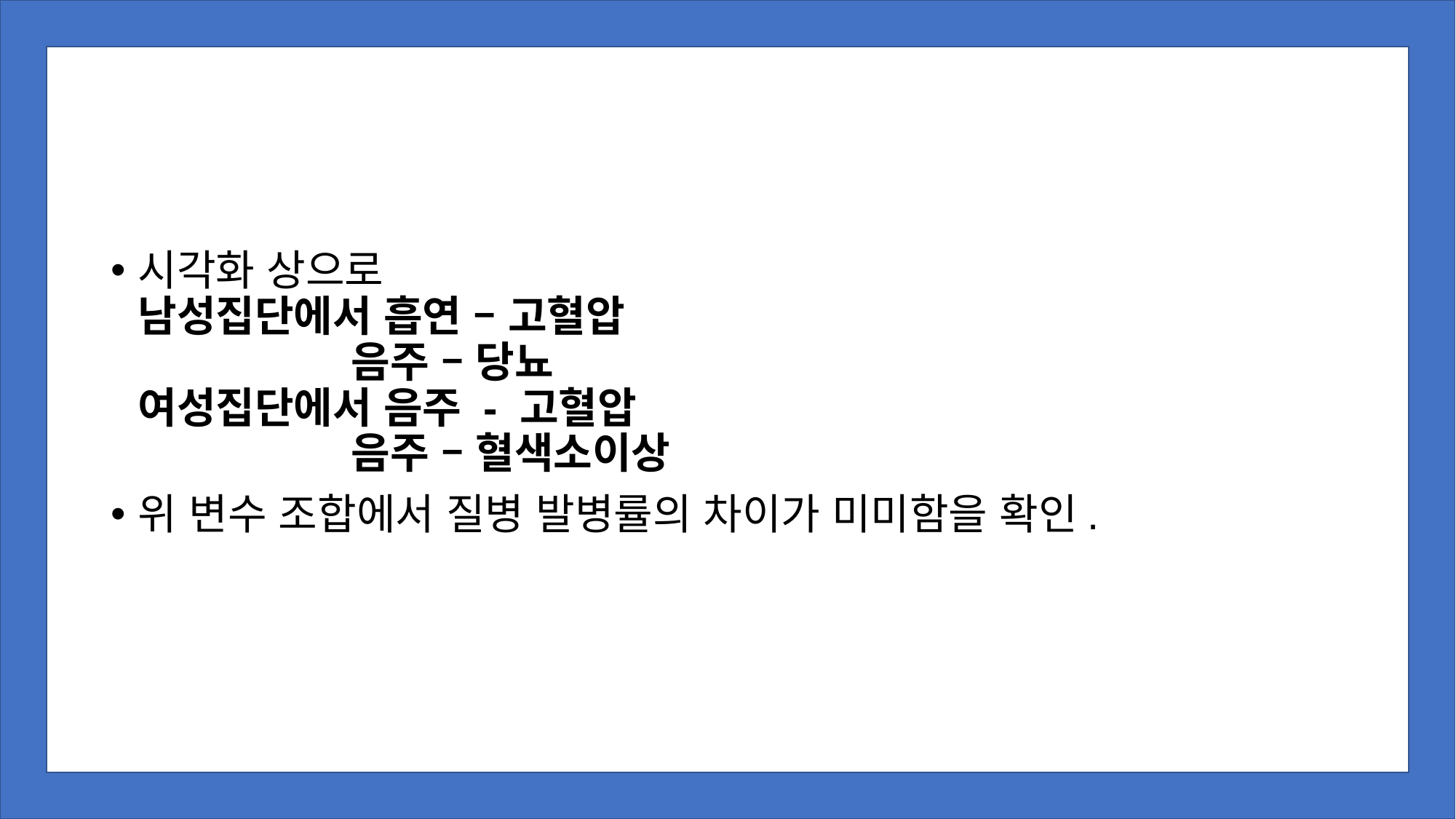

시각화 상으로
남성집단에서 흡연 – 고혈압
                  음주 – 당뇨
여성집단에서 음주 - 고혈압
                  음주 – 혈색소이상
위 변수 조합에서 질병 발병률의 차이가 미미함을 확인.